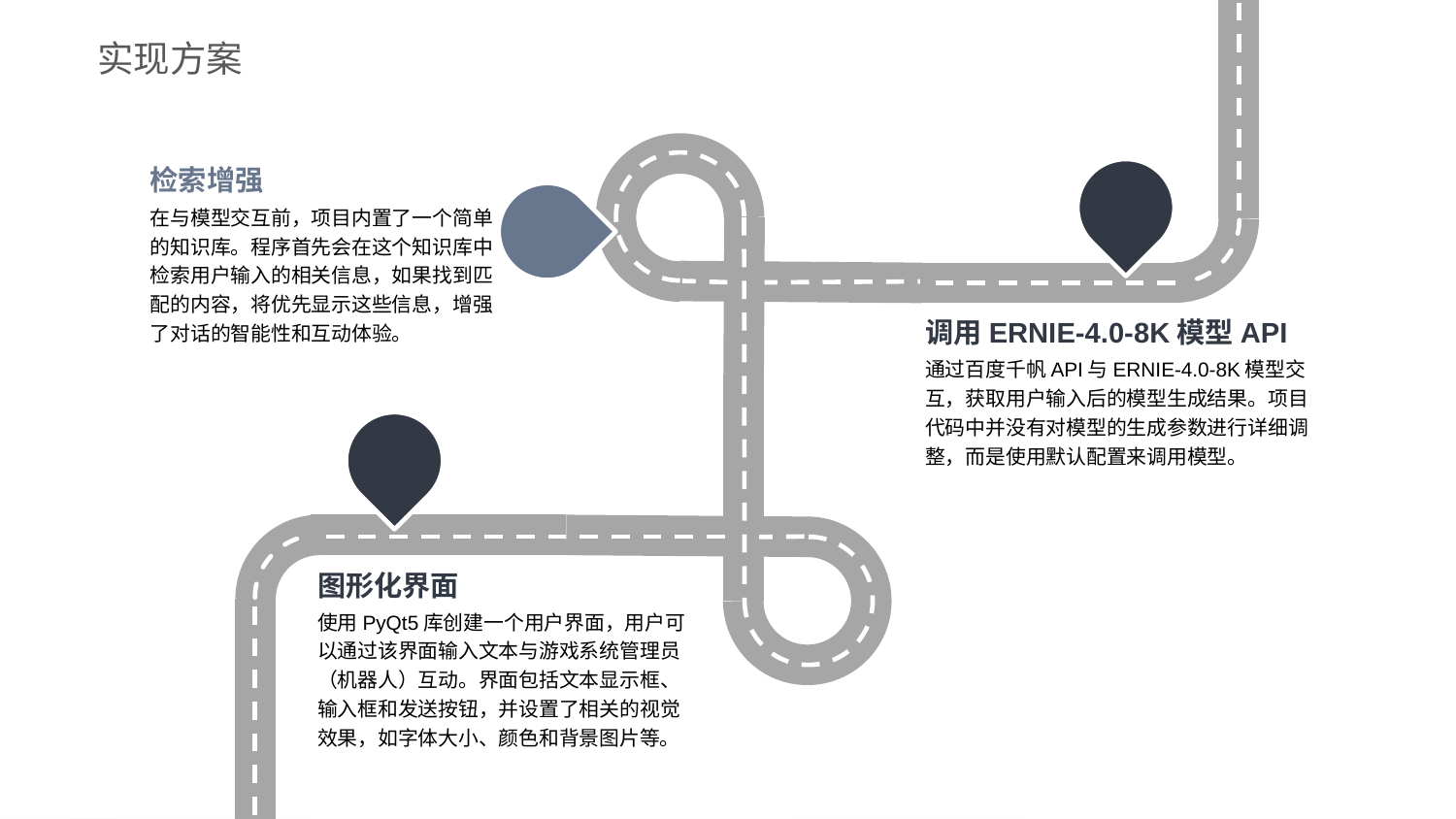

实现方案

检索增强
在与模型交互前，项目内置了一个简单的知识库。程序首先会在这个知识库中检索用户输入的相关信息，如果找到匹配的内容，将优先显示这些信息，增强了对话的智能性和互动体验。

调用ERNIE-4.0-8K模型API
通过百度千帆API与ERNIE-4.0-8K模型交互，获取用户输入后的模型生成结果。项目代码中并没有对模型的生成参数进行详细调整，而是使用默认配置来调用模型。

图形化界面
使用PyQt5库创建一个用户界面，用户可以通过该界面输入文本与游戏系统管理员（机器人）互动。界面包括文本显示框、输入框和发送按钮，并设置了相关的视觉效果，如字体大小、颜色和背景图片等​。